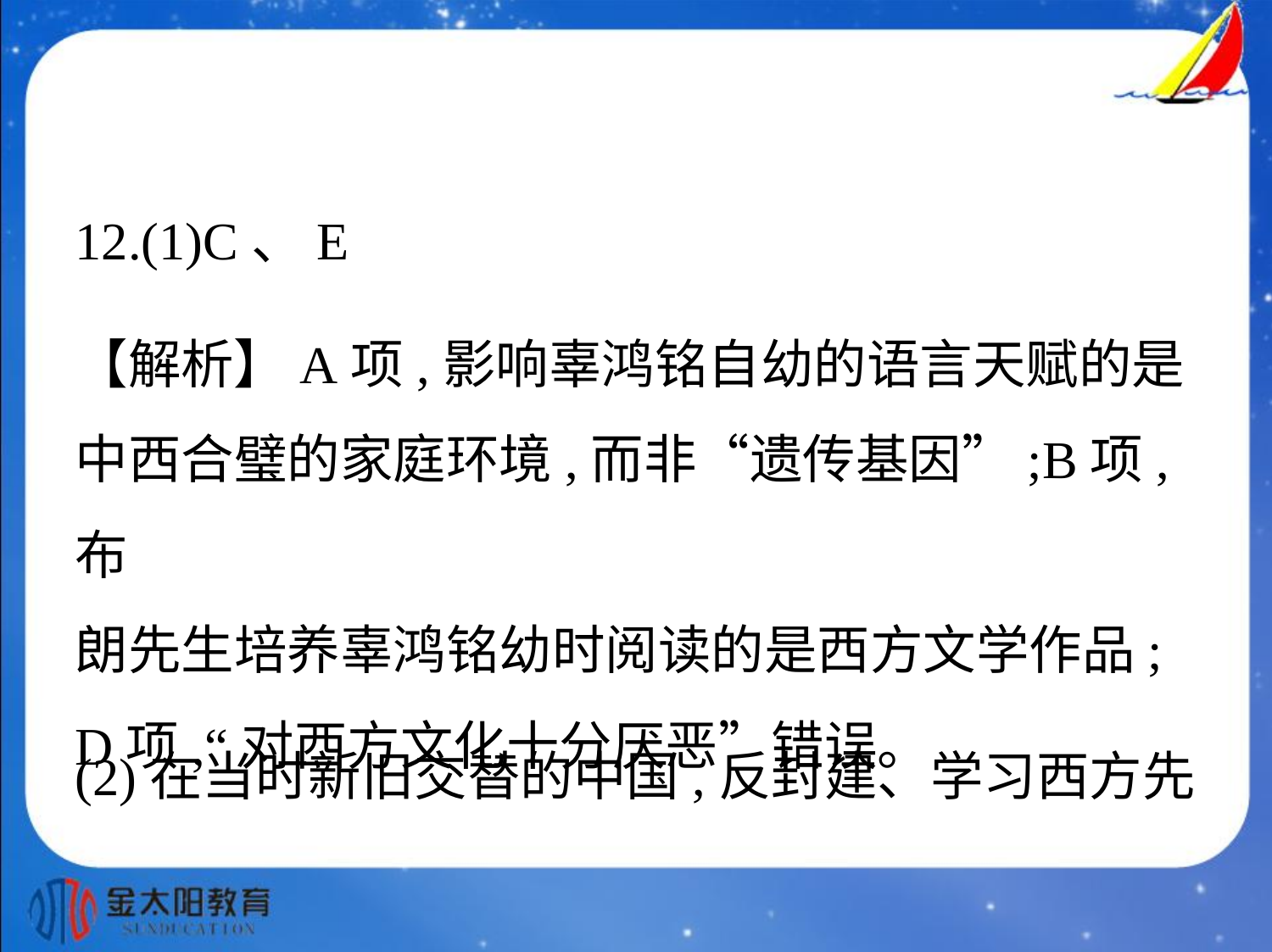

12.(1)C、E
【解析】A项,影响辜鸿铭自幼的语言天赋的是
中西合璧的家庭环境,而非“遗传基因”;B项,布
朗先生培养辜鸿铭幼时阅读的是西方文学作品;
D项,“对西方文化十分厌恶”错误。
(2)在当时新旧交替的中国,反封建、学习西方先